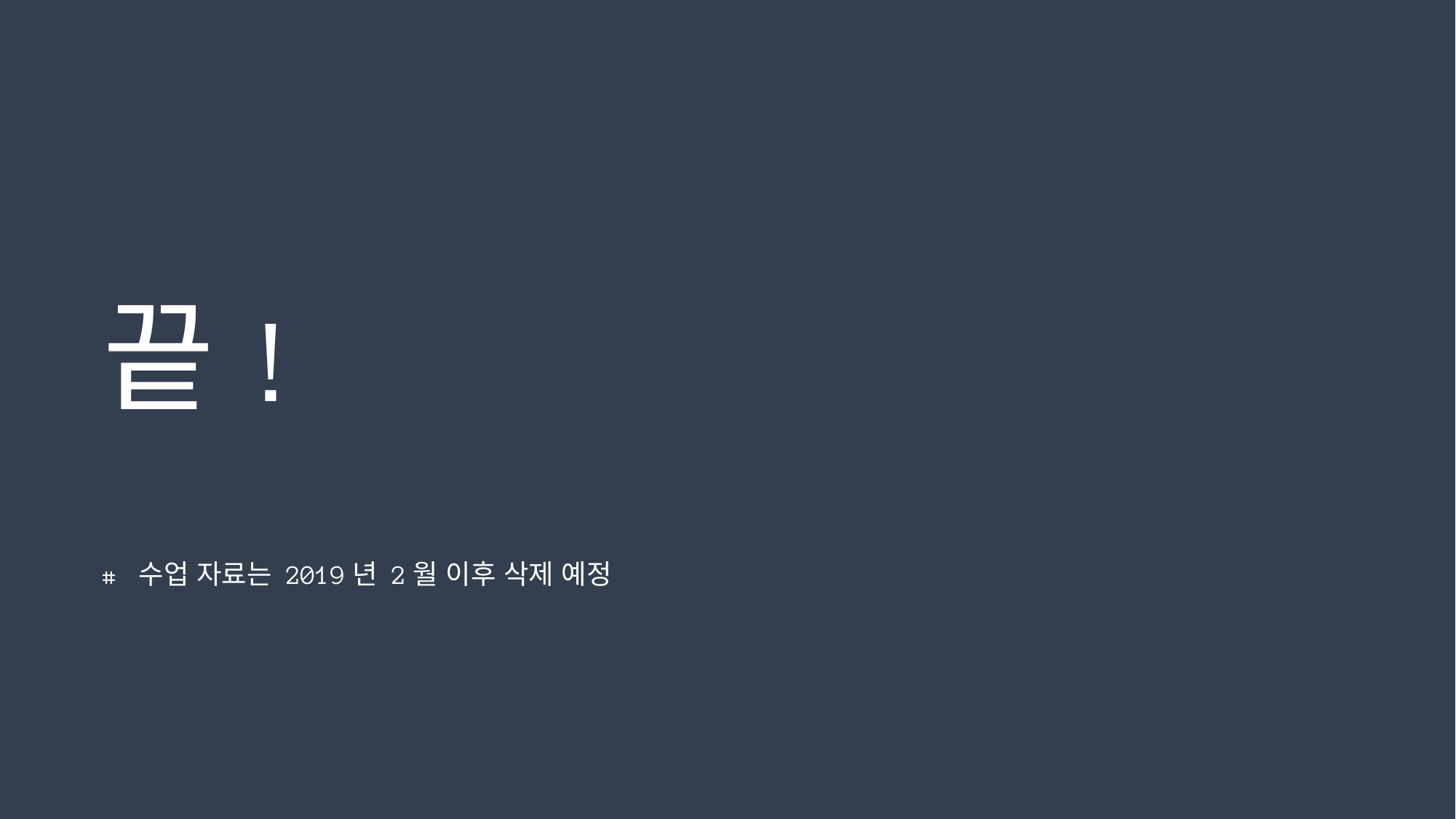

끝!

# 수업 자료는 2019년 2월 이후 삭제 예정